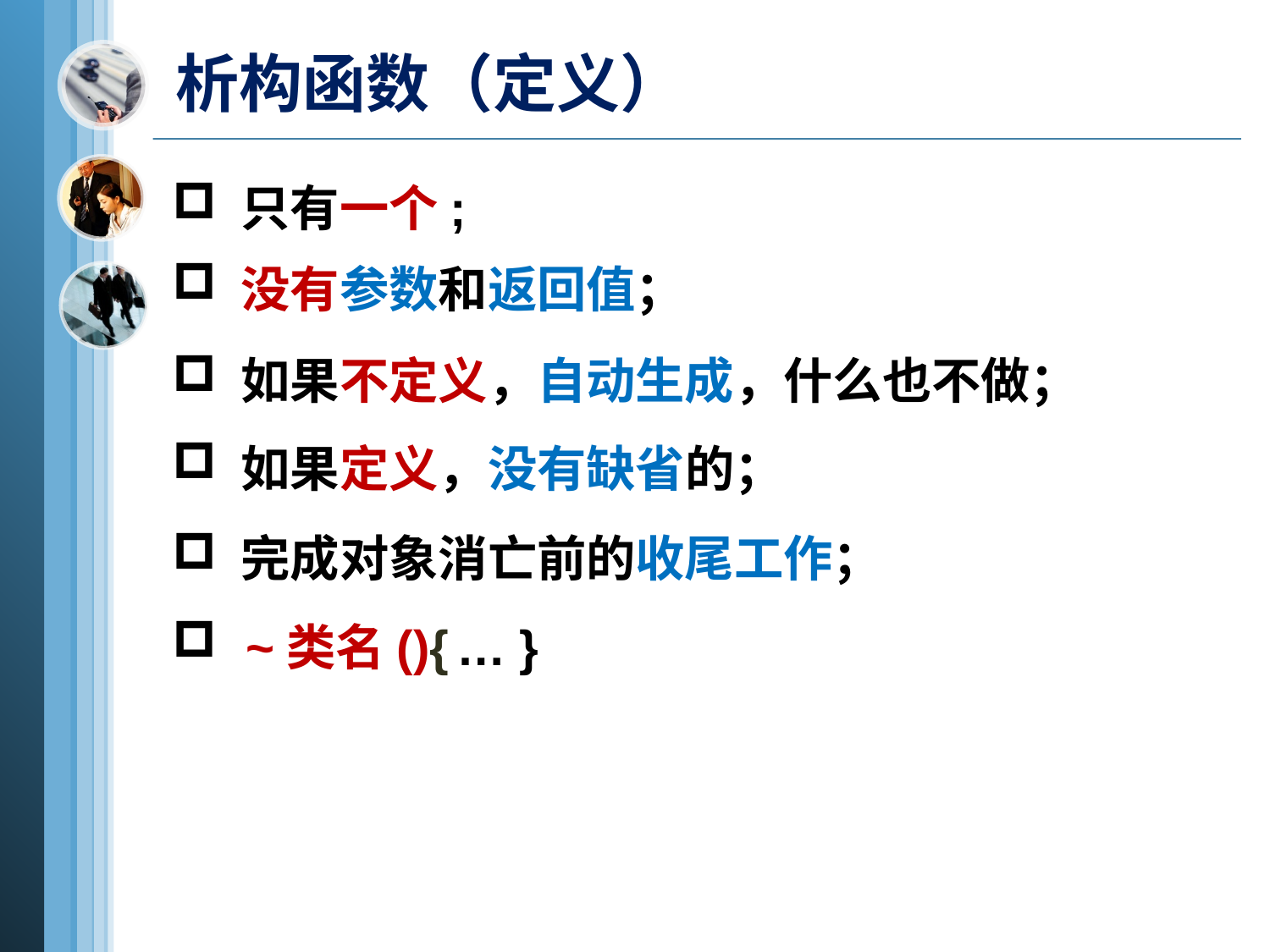

# 析构函数（定义）
 只有一个;
 没有参数和返回值；
 如果不定义，自动生成，什么也不做；
 如果定义，没有缺省的；
 完成对象消亡前的收尾工作；
  ~类名(){	… }